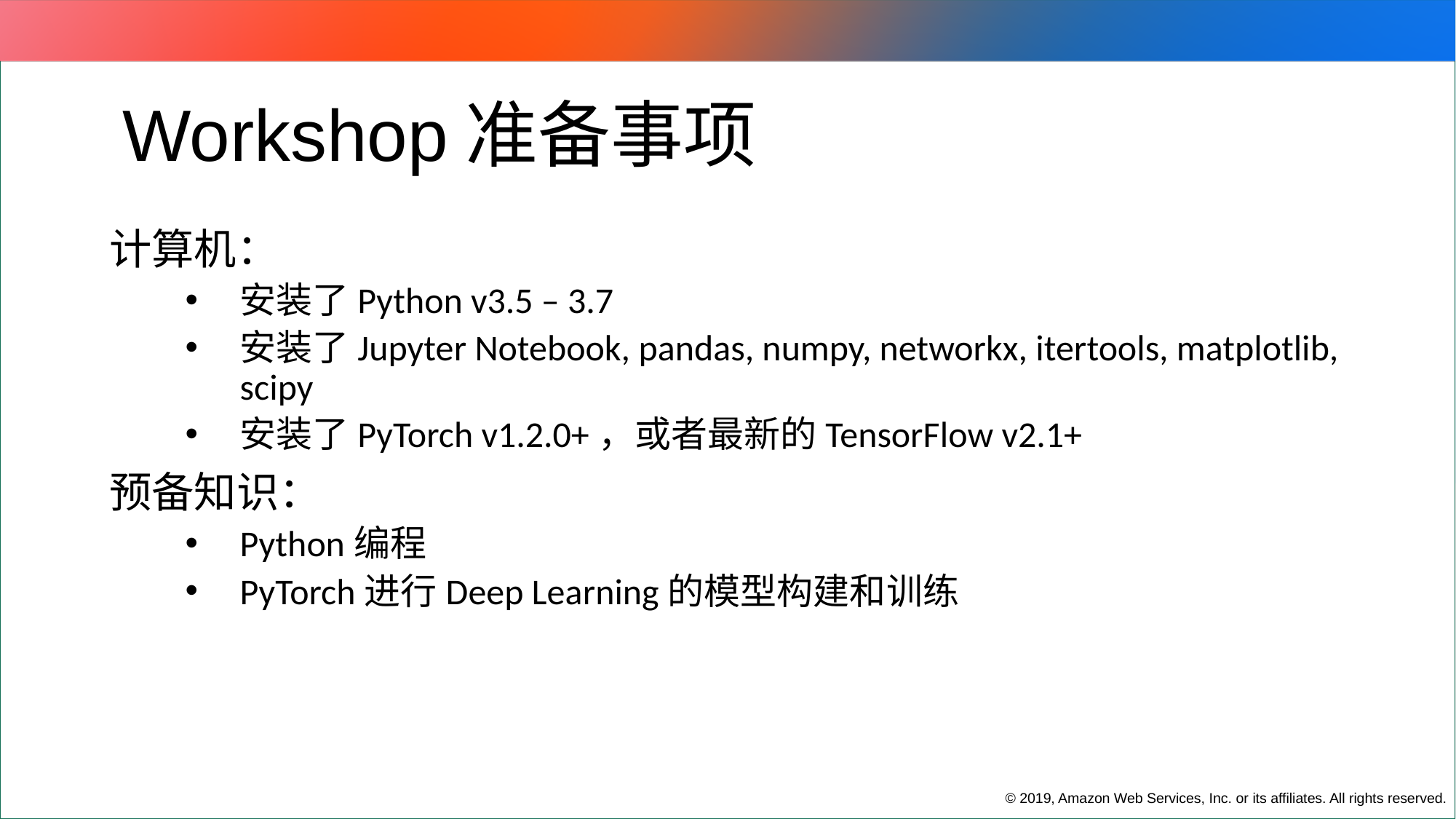

Workshop准备事项
计算机：
安装了Python v3.5 – 3.7
安装了Jupyter Notebook, pandas, numpy, networkx, itertools, matplotlib, scipy
安装了PyTorch v1.2.0+，或者最新的TensorFlow v2.1+
预备知识：
Python编程
PyTorch进行Deep Learning的模型构建和训练